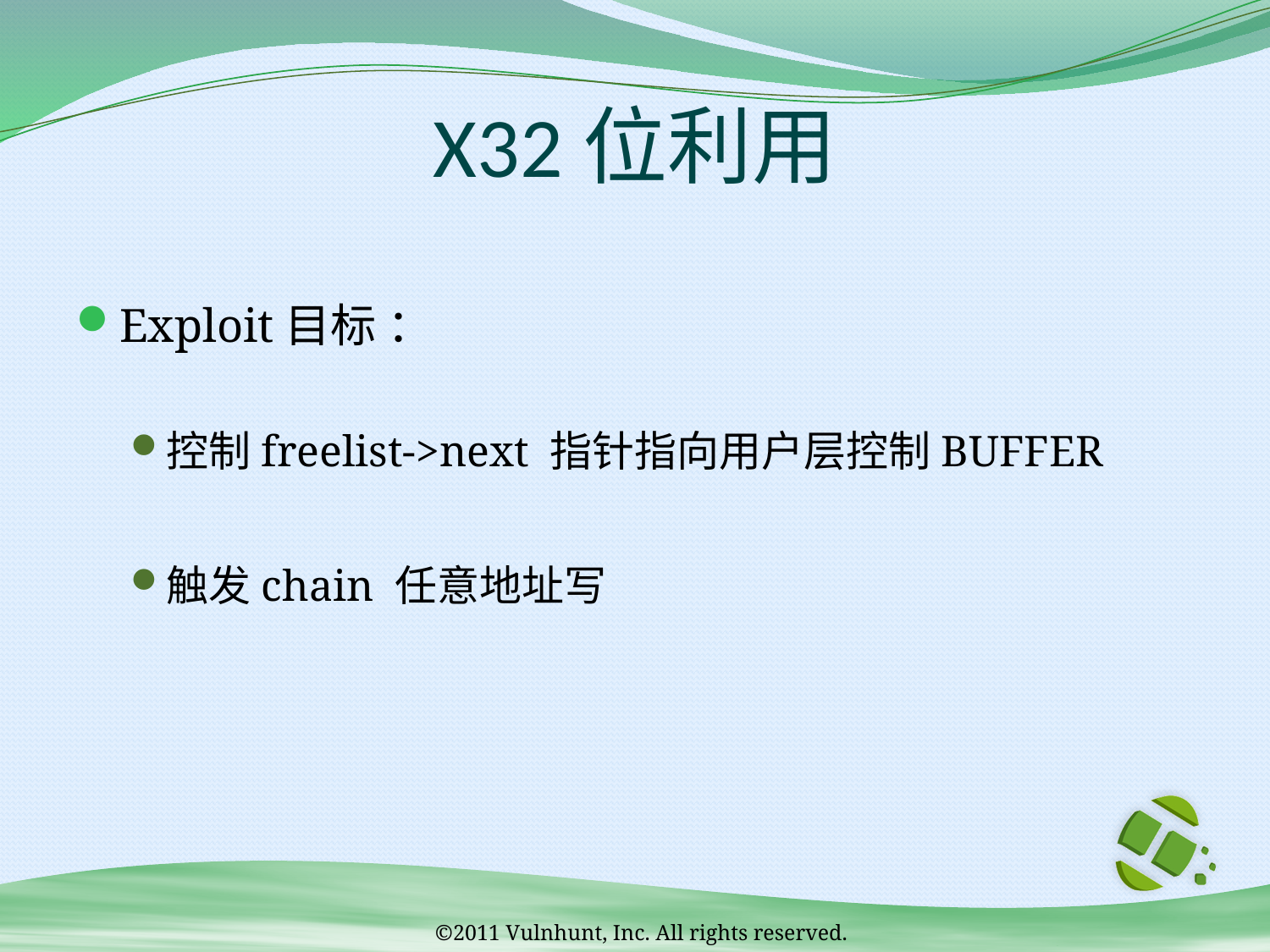

# X32位利用

Exploit目标 ：

控制freelist->next 指针指向用户层控制BUFFER

触发chain 任意地址写